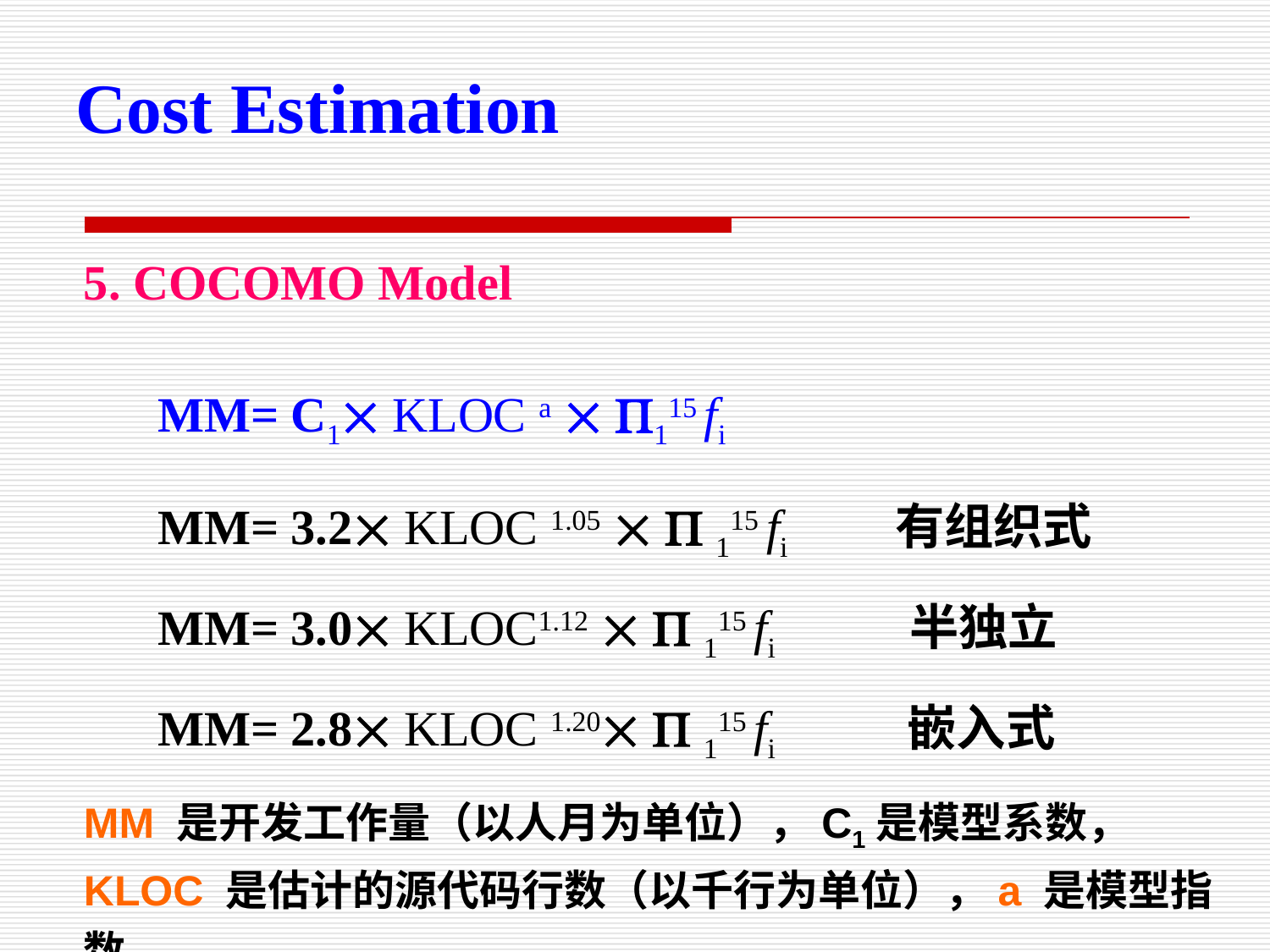

# Cost Estimation
5. COCOMO Model

      MM= C1× KLOC a × Π115 fi
      MM= 3.2× KLOC 1.05 × Π 115 fi         有组织式
      MM= 3.0× KLOC1.12 × Π 115 fi            半独立
      MM= 2.8× KLOC 1.20× Π 115 fi           嵌入式
MM 是开发工作量（以人月为单位），C1是模型系数，
KLOC 是估计的源代码行数（以千行为单位），a 是模型指数，
 fi(i=1~15) 是成本因素。